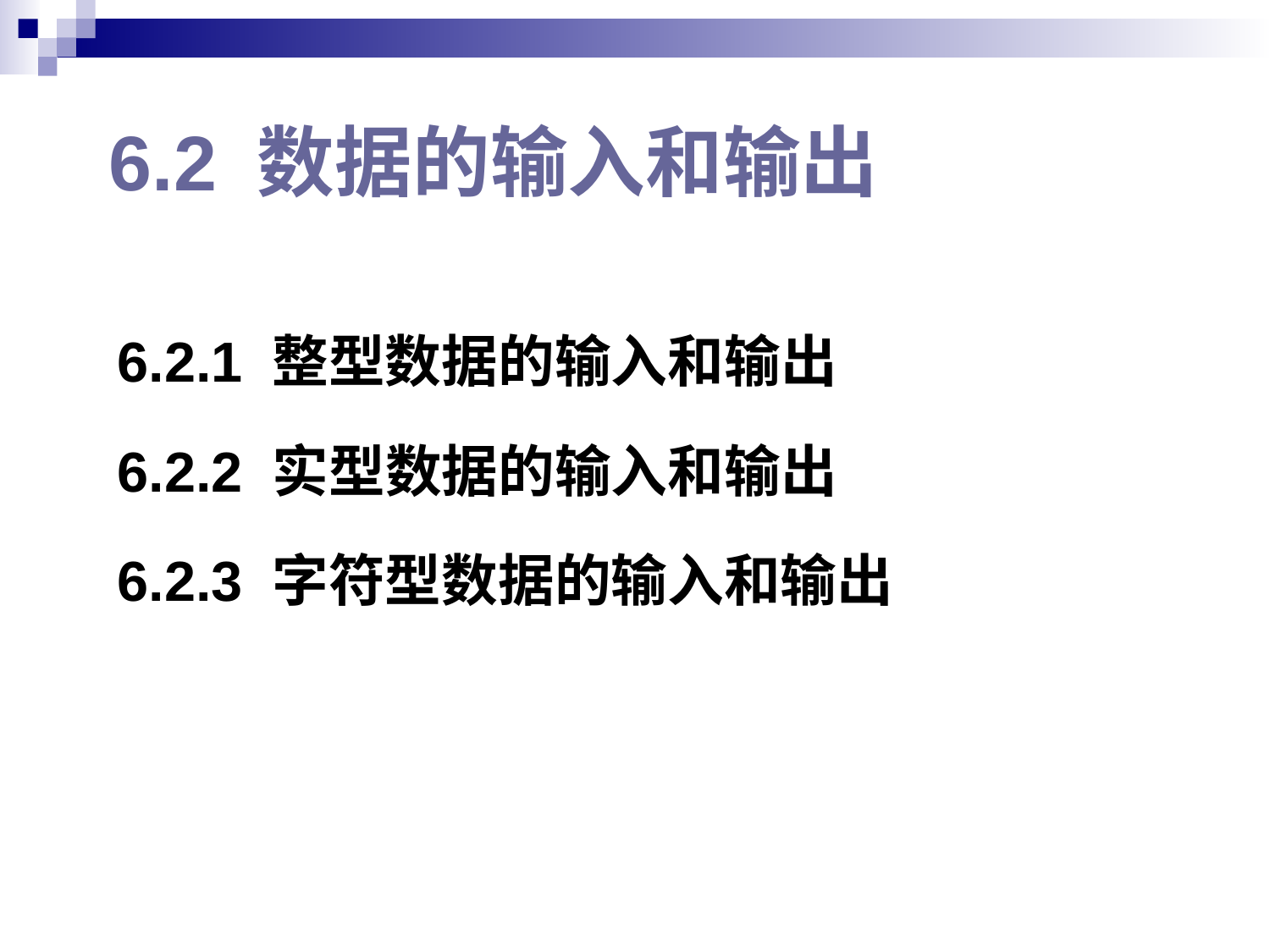

# 6.2 数据的输入和输出
6.2.1 整型数据的输入和输出
6.2.2 实型数据的输入和输出
6.2.3 字符型数据的输入和输出